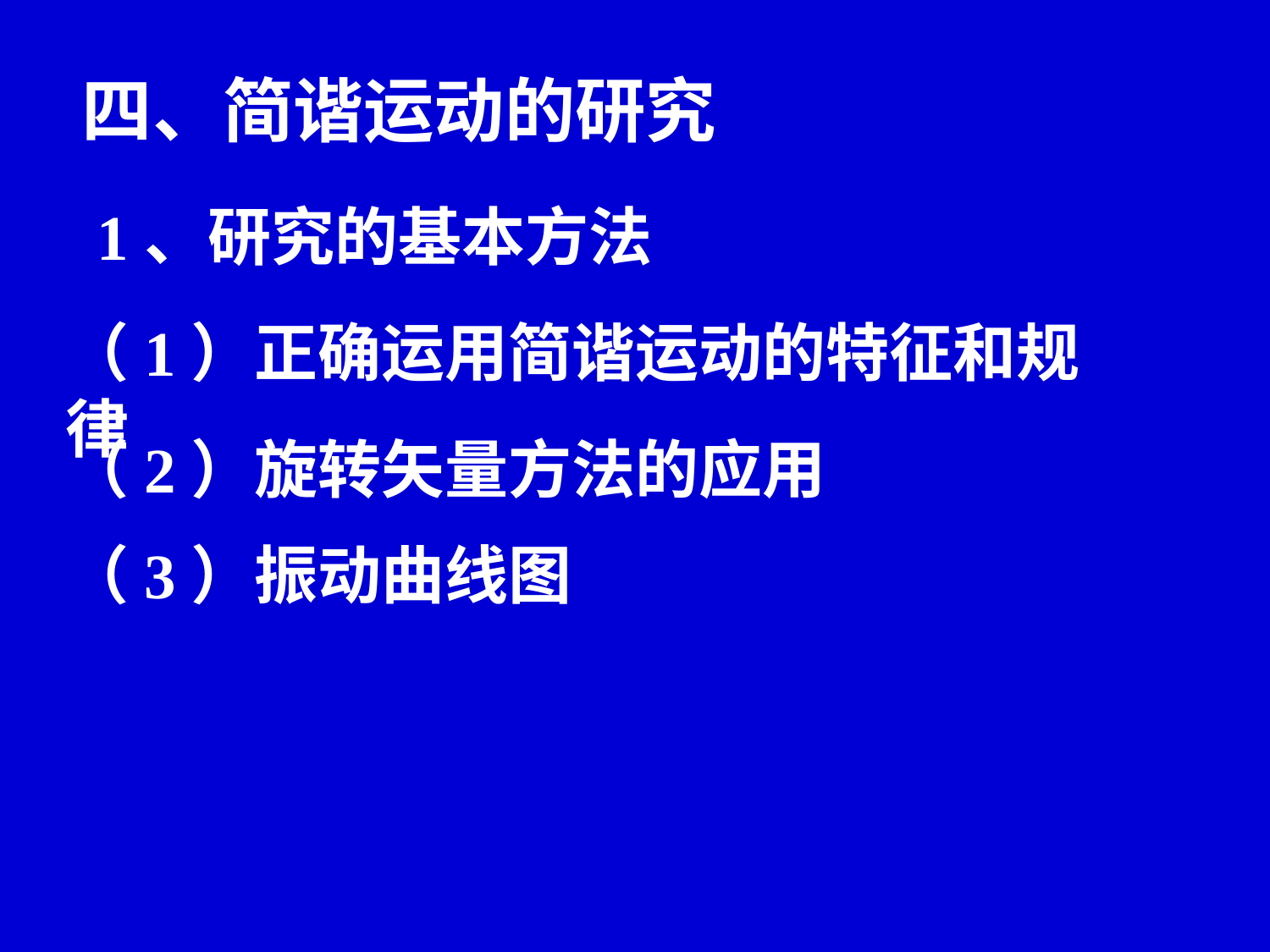

四、简谐运动的研究
1、研究的基本方法
（1）正确运用简谐运动的特征和规律
（2）旋转矢量方法的应用
（3）振动曲线图